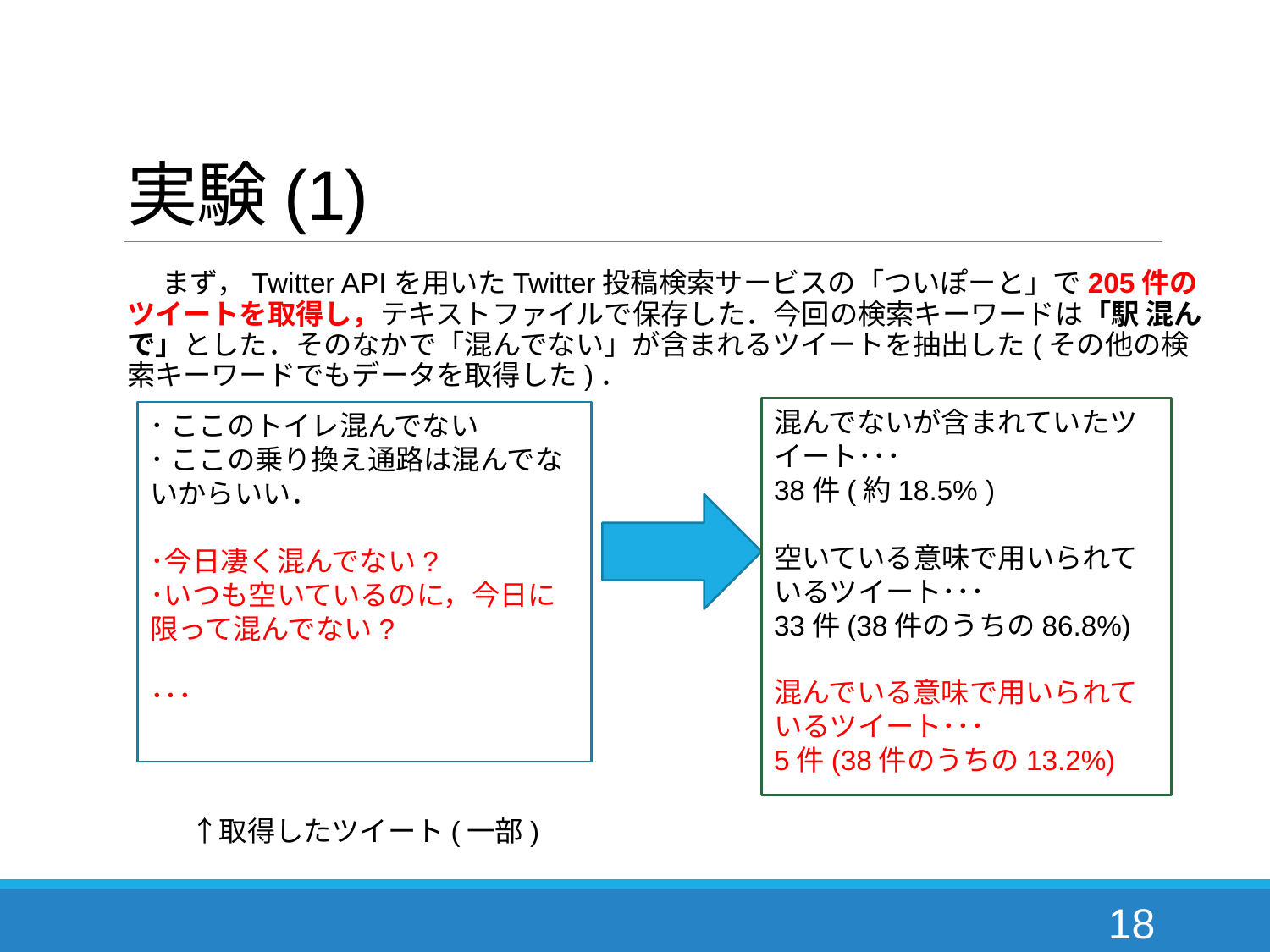

# 実験(1)
　まず，Twitter APIを用いたTwitter投稿検索サービスの「ついぽーと」で205件のツイートを取得し，テキストファイルで保存した．今回の検索キーワードは「駅 混んで」とした．そのなかで「混んでない」が含まれるツイートを抽出した(その他の検索キーワードでもデータを取得した)．

混んでないが含まれていたツイート･･･
38件(約18.5% )

空いている意味で用いられているツイート･･･
33件(38件のうちの86.8%)

混んでいる意味で用いられているツイート･･･
5件(38件のうちの13.2%)
･ ここのトイレ混んでない
･ ここの乗り換え通路は混んでないからいい．

･今日凄く混んでない?
･いつも空いているのに，今日に 限って混んでない?

･･･

　  ↑取得したツイート(一部)

18